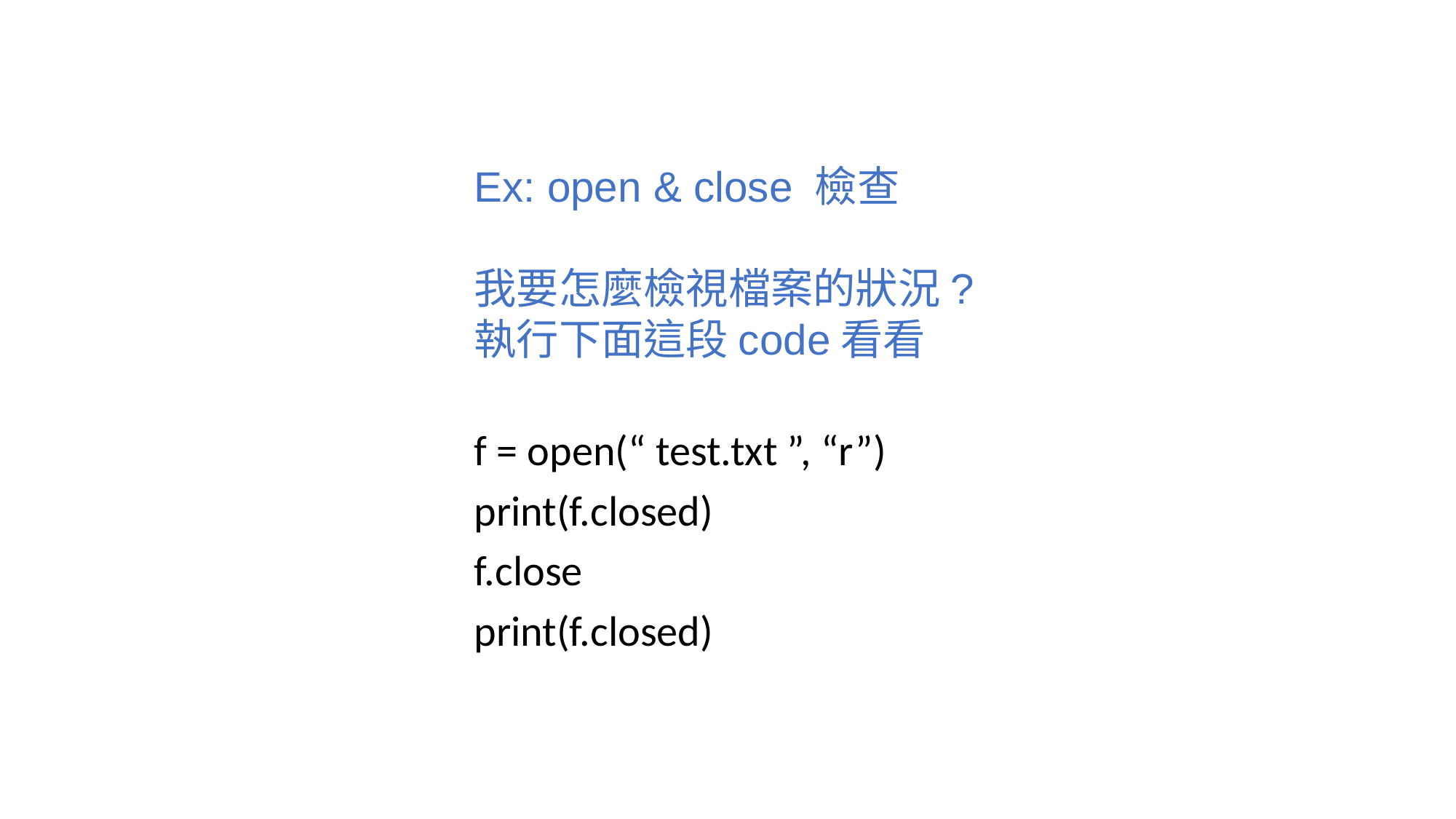

Ex: open & close 檢查

我要怎麼檢視檔案的狀況?
執行下面這段code看看

f = open(“ test.txt ”, “r”)
print(f.closed)
f.close
print(f.closed)